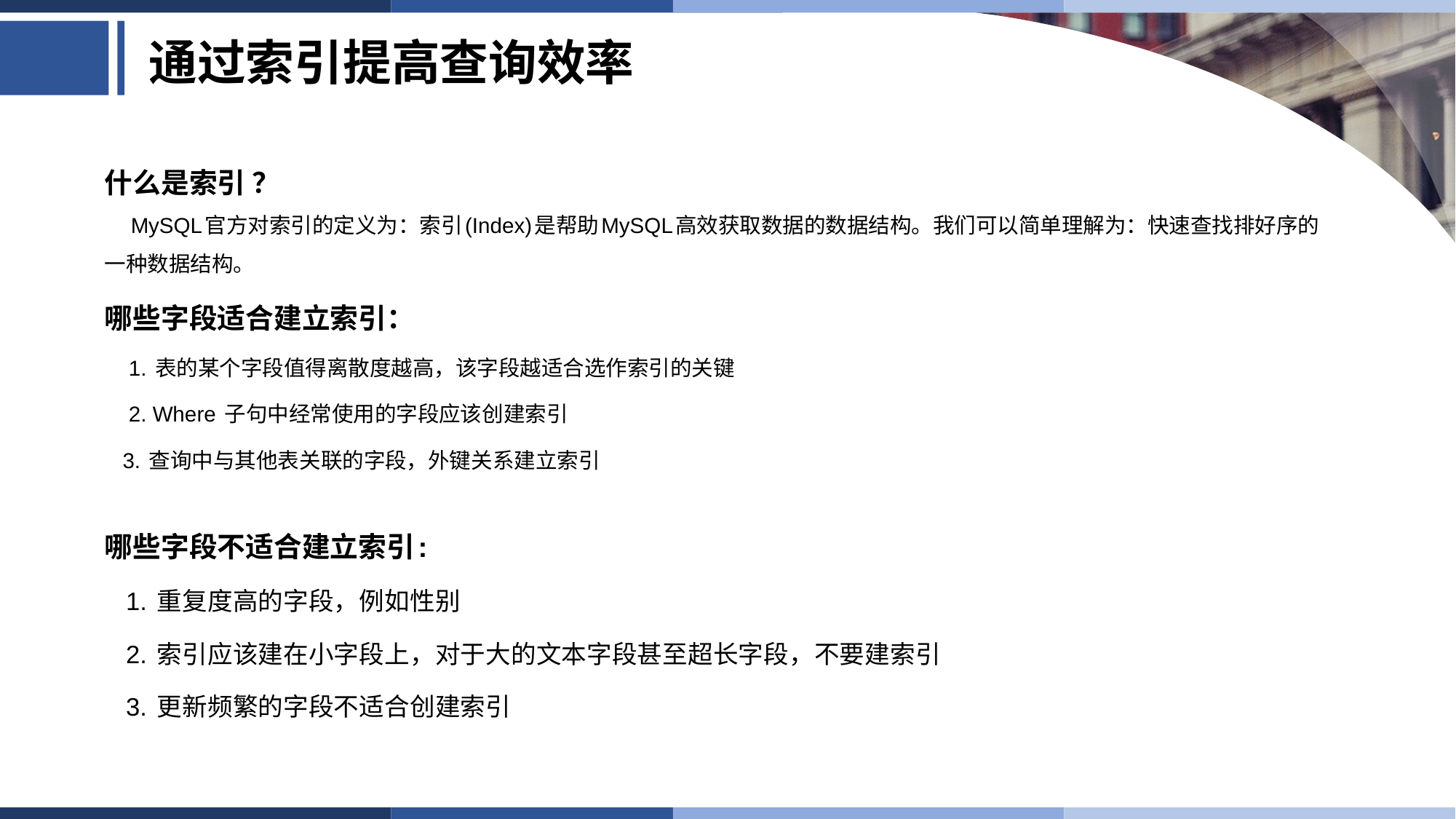

# 通过索引提高查询效率
什么是索引 ？
     MySQL官方对索引的定义为：索引(Index)是帮助MySQL高效获取数据的数据结构。我们可以简单理解为：快速查找排好序的一种数据结构。
哪些字段适合建立索引：
    1. 表的某个字段值得离散度越高，该字段越适合选作索引的关键
    2. Where 子句中经常使用的字段应该创建索引
   3. 查询中与其他表关联的字段，外键关系建立索引
哪些字段不适合建立索引:
   1. 重复度高的字段，例如性别
   2. 索引应该建在小字段上，对于大的文本字段甚至超长字段，不要建索引
   3. 更新频繁的字段不适合创建索引